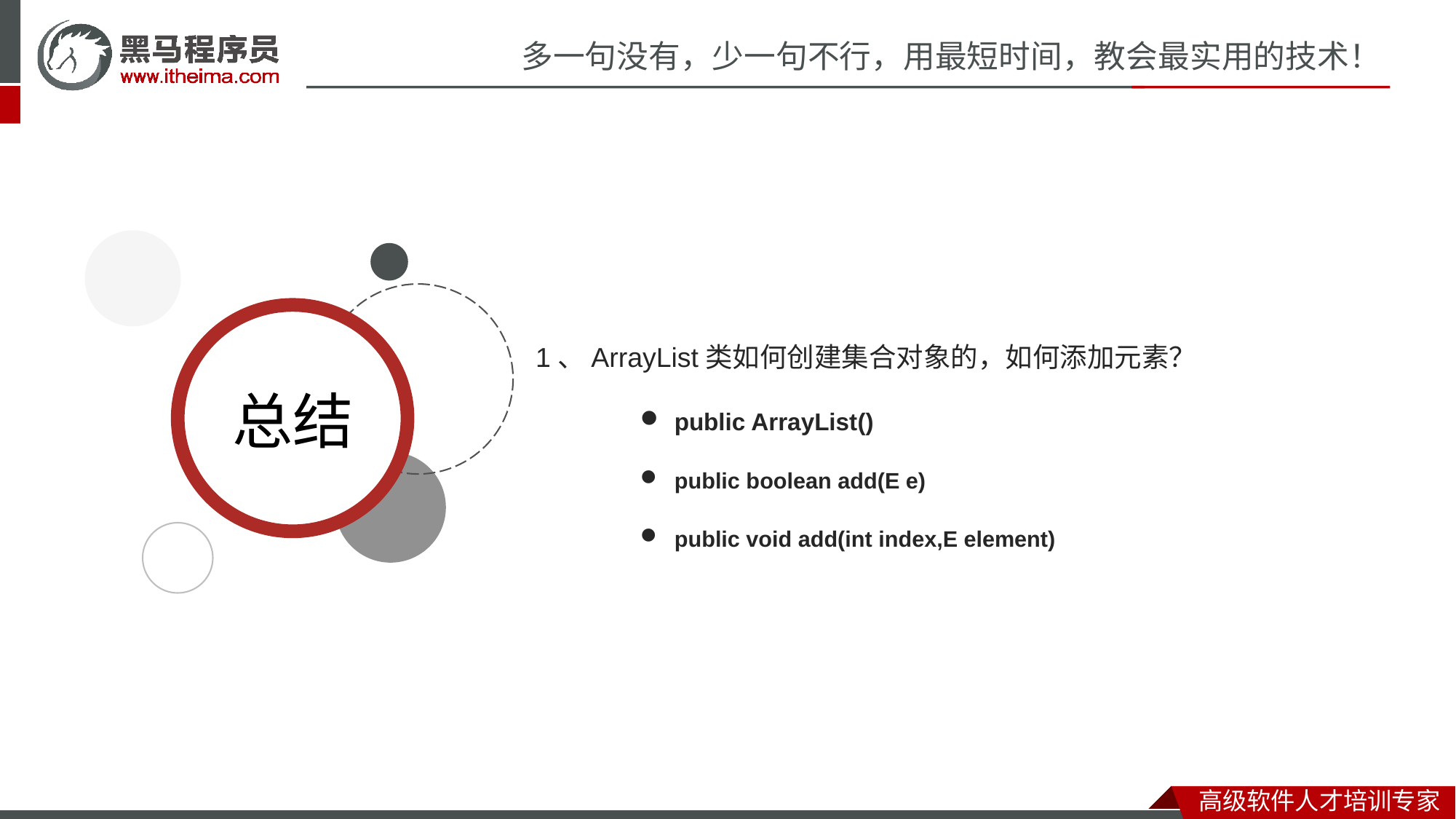

1、ArrayList类如何创建集合对象的，如何添加元素？
public ArrayList​()
public boolean add(E e)
public void add(int index,E element)